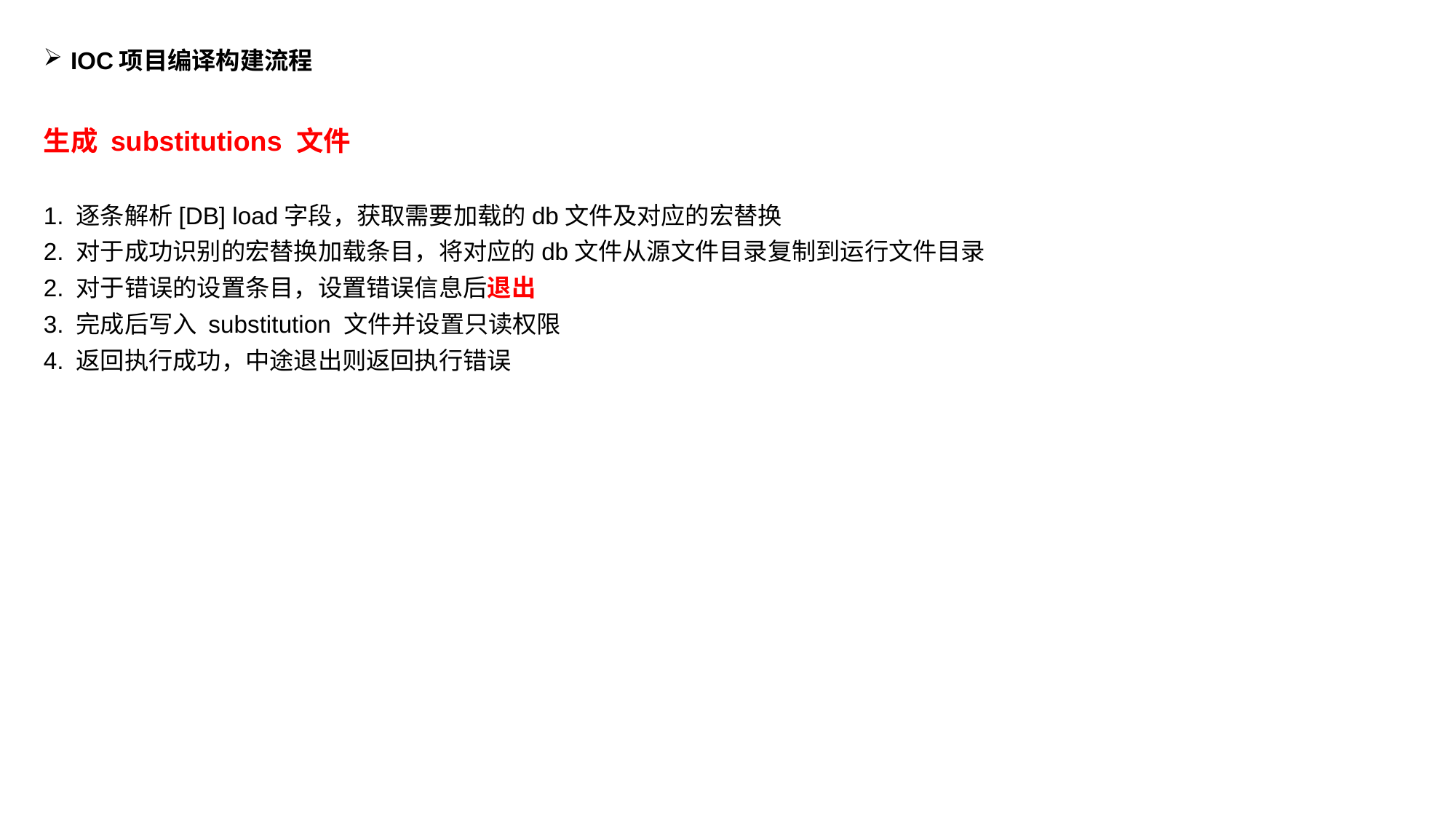

IOC项目编译构建流程

生成 substitutions 文件

1. 逐条解析[DB] load字段，获取需要加载的db文件及对应的宏替换
2. 对于成功识别的宏替换加载条目，将对应的db文件从源文件目录复制到运行文件目录
2. 对于错误的设置条目，设置错误信息后退出
3. 完成后写入 substitution 文件并设置只读权限
4. 返回执行成功，中途退出则返回执行错误